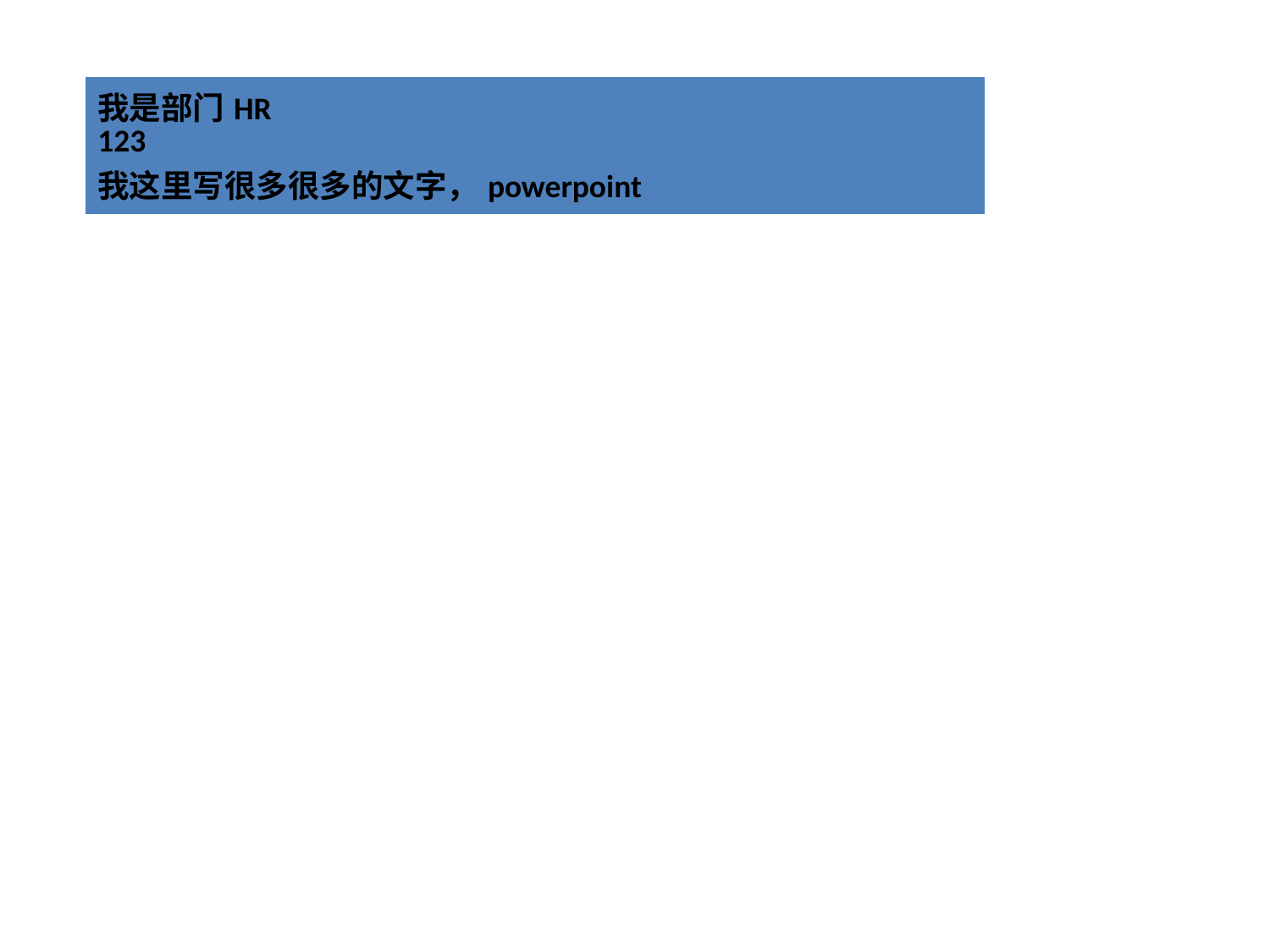

| 我是部门HR 123 我这里写很多很多的文字，powerpoint |
| --- |